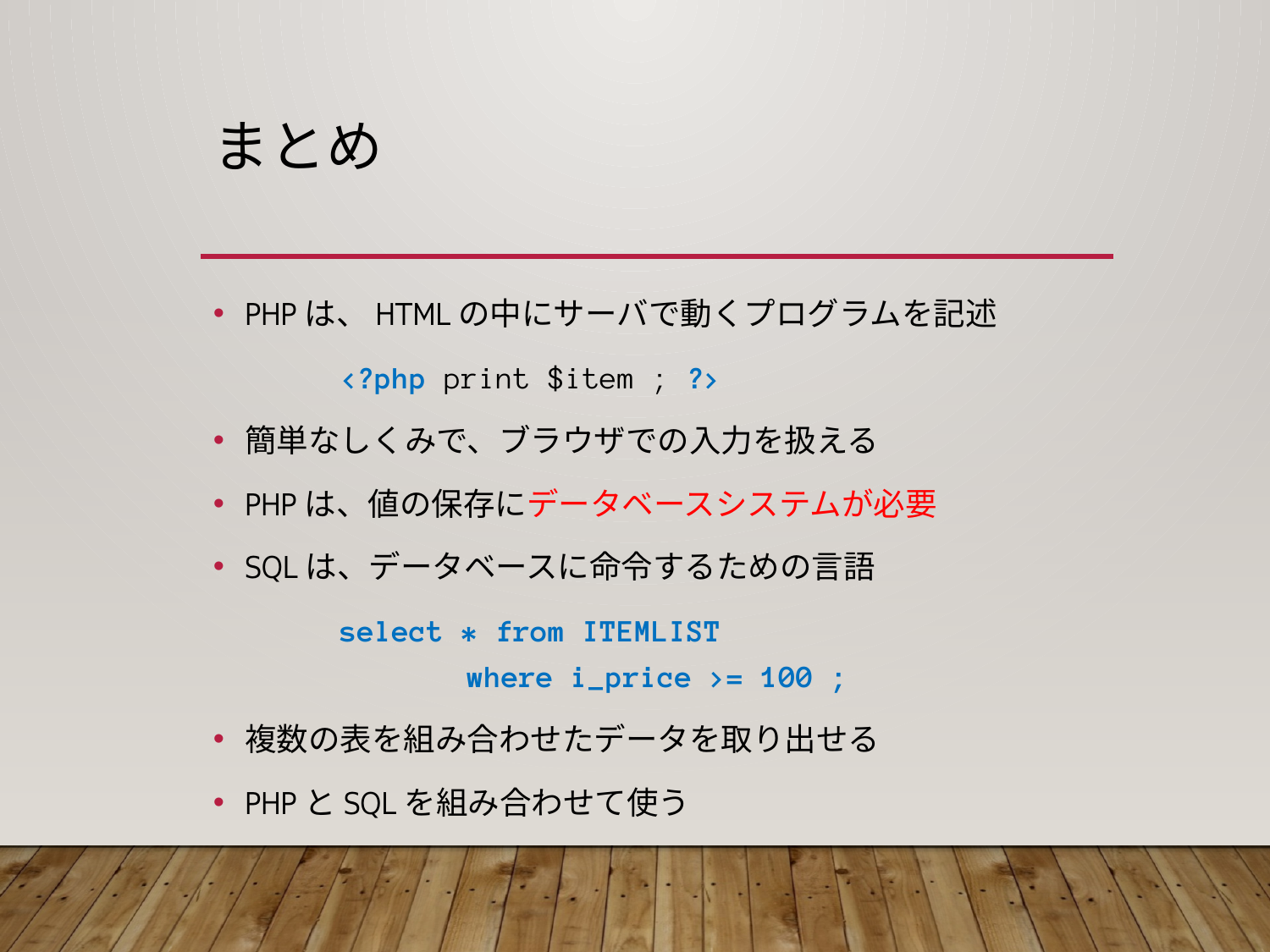

# まとめ
PHPは、HTMLの中にサーバで動くプログラムを記述
	<?php print $item ; ?>
簡単なしくみで、ブラウザでの入力を扱える
PHPは、値の保存にデータベースシステムが必要
SQLは、データベースに命令するための言語
	select * from ITEMLIST
		where i_price >= 100 ;
複数の表を組み合わせたデータを取り出せる
PHPとSQLを組み合わせて使う